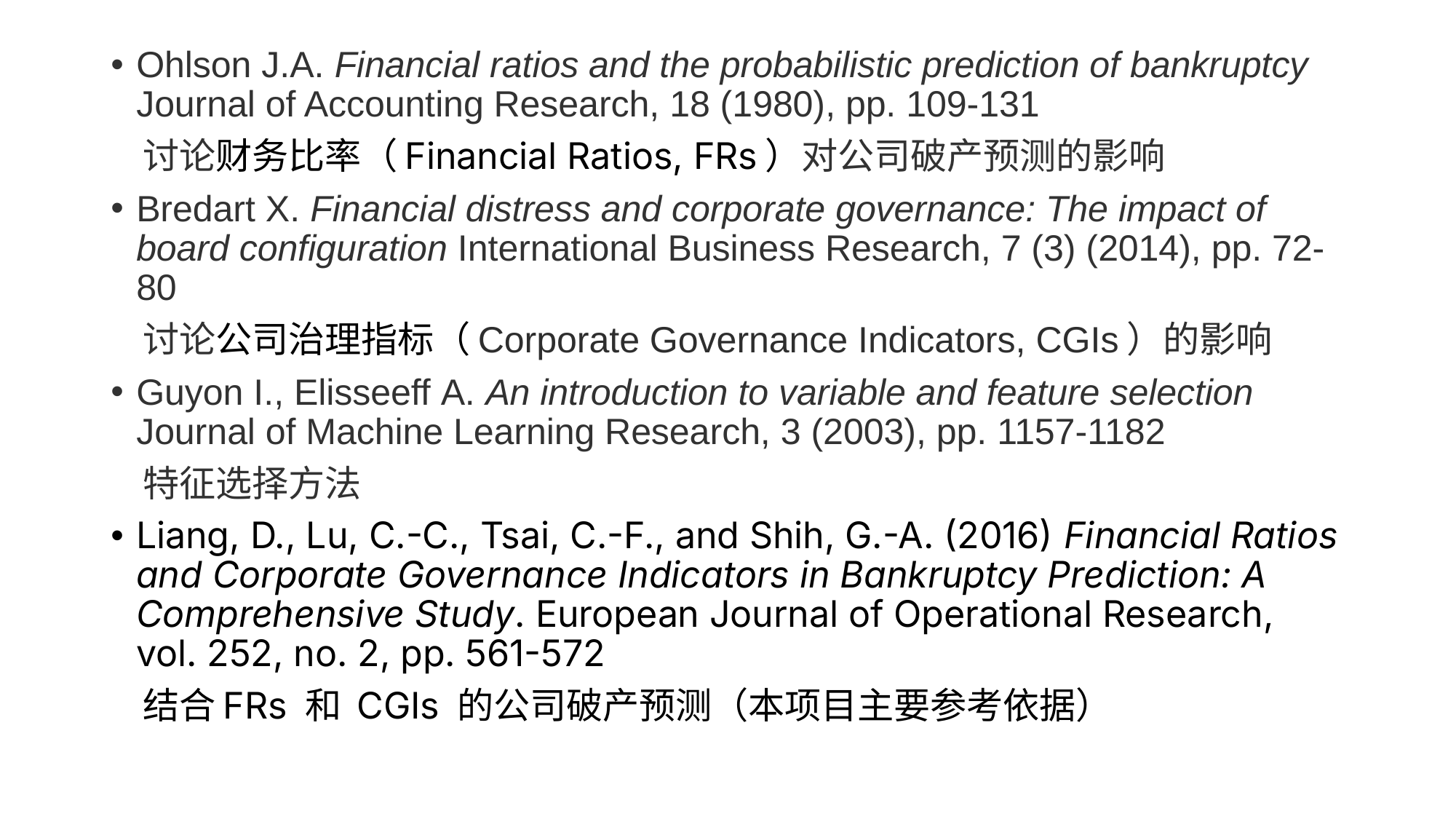

Ohlson J.A. Financial ratios and the probabilistic prediction of bankruptcy Journal of Accounting Research, 18 (1980), pp. 109-131
   讨论财务比率（Financial Ratios, FRs）对公司破产预测的影响
Bredart X. Financial distress and corporate governance: The impact of board configuration International Business Research, 7 (3) (2014), pp. 72-80
   讨论公司治理指标（Corporate Governance Indicators, CGIs）的影响
Guyon I., Elisseeff A. An introduction to variable and feature selection Journal of Machine Learning Research, 3 (2003), pp. 1157-1182
   特征选择方法
Liang, D., Lu, C.-C., Tsai, C.-F., and Shih, G.-A. (2016) Financial Ratios and Corporate Governance Indicators in Bankruptcy Prediction: A Comprehensive Study. European Journal of Operational Research, vol. 252, no. 2, pp. 561-572
   结合FRs 和 CGIs 的公司破产预测（本项目主要参考依据）